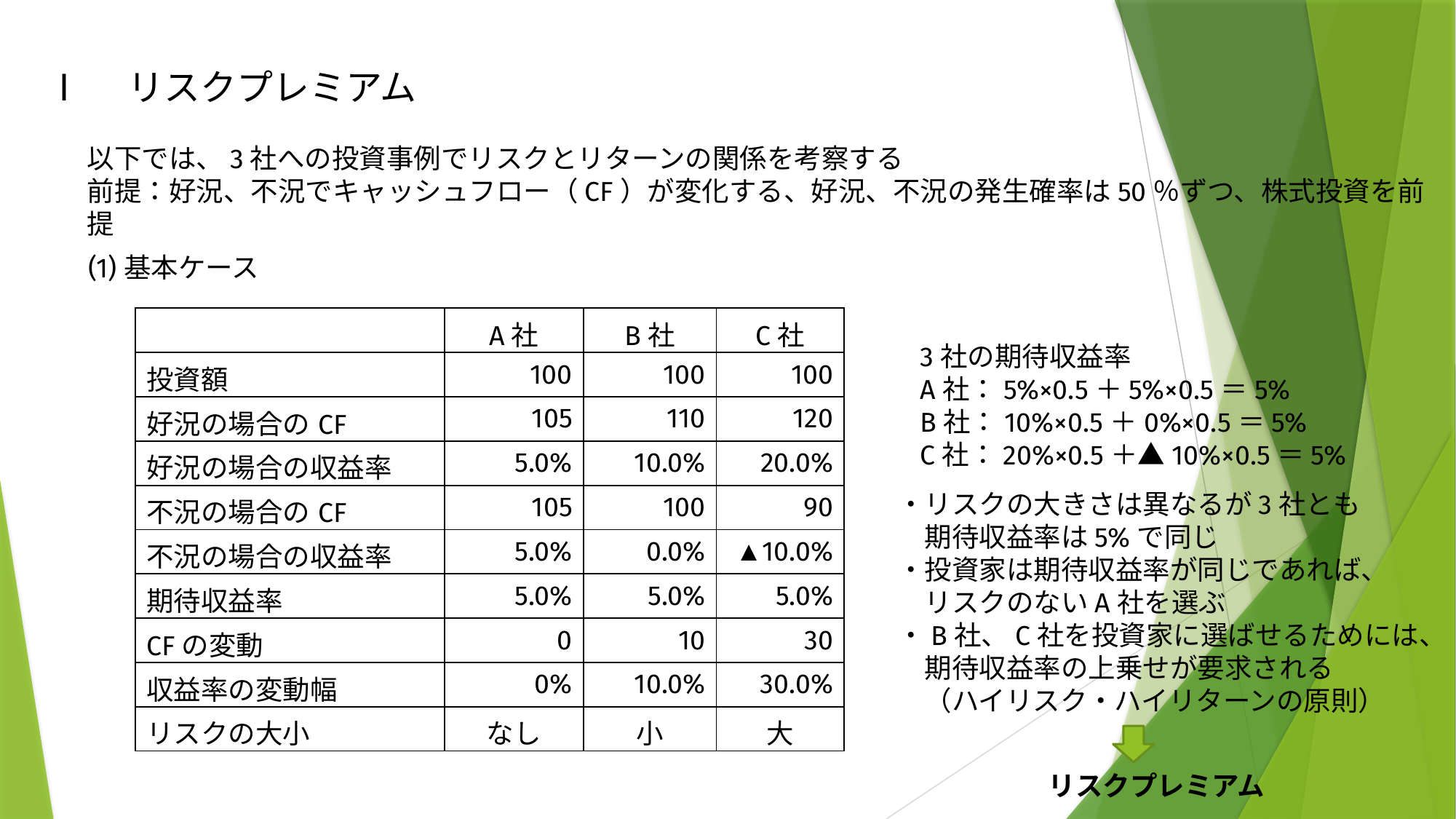

Ⅰ　リスクプレミアム
以下では、3社への投資事例でリスクとリターンの関係を考察する
前提：好況、不況でキャッシュフロー（CF）が変化する、好況、不況の発生確率は50％ずつ、株式投資を前提

(1)基本ケース
|  | A社 | B社 | C社 |
| --- | --- | --- | --- |
| 投資額 | 100 | 100 | 100 |
| 好況の場合のCF | 105 | 110 | 120 |
| 好況の場合の収益率 | 5.0% | 10.0% | 20.0% |
| 不況の場合のCF | 105 | 100 | 90 |
| 不況の場合の収益率 | 5.0% | 0.0% | ▲10.0% |
| 期待収益率 | 5.0% | 5.0% | 5.0% |
| CFの変動 | 0 | 10 | 30 |
| 収益率の変動幅 | 0% | 10.0% | 30.0% |
| リスクの大小 | なし | 小 | 大 |
3社の期待収益率
A社：5%×0.5＋5%×0.5＝5%
B社：10%×0.5＋0%×0.5＝5%
C社：20%×0.5＋▲10%×0.5＝5%
・リスクの大きさは異なるが3社とも
　期待収益率は5%で同じ
・投資家は期待収益率が同じであれば、
　リスクのないA社を選ぶ
・B社、C社を投資家に選ばせるためには、
　期待収益率の上乗せが要求される
　（ハイリスク・ハイリターンの原則）

リスクプレミアム